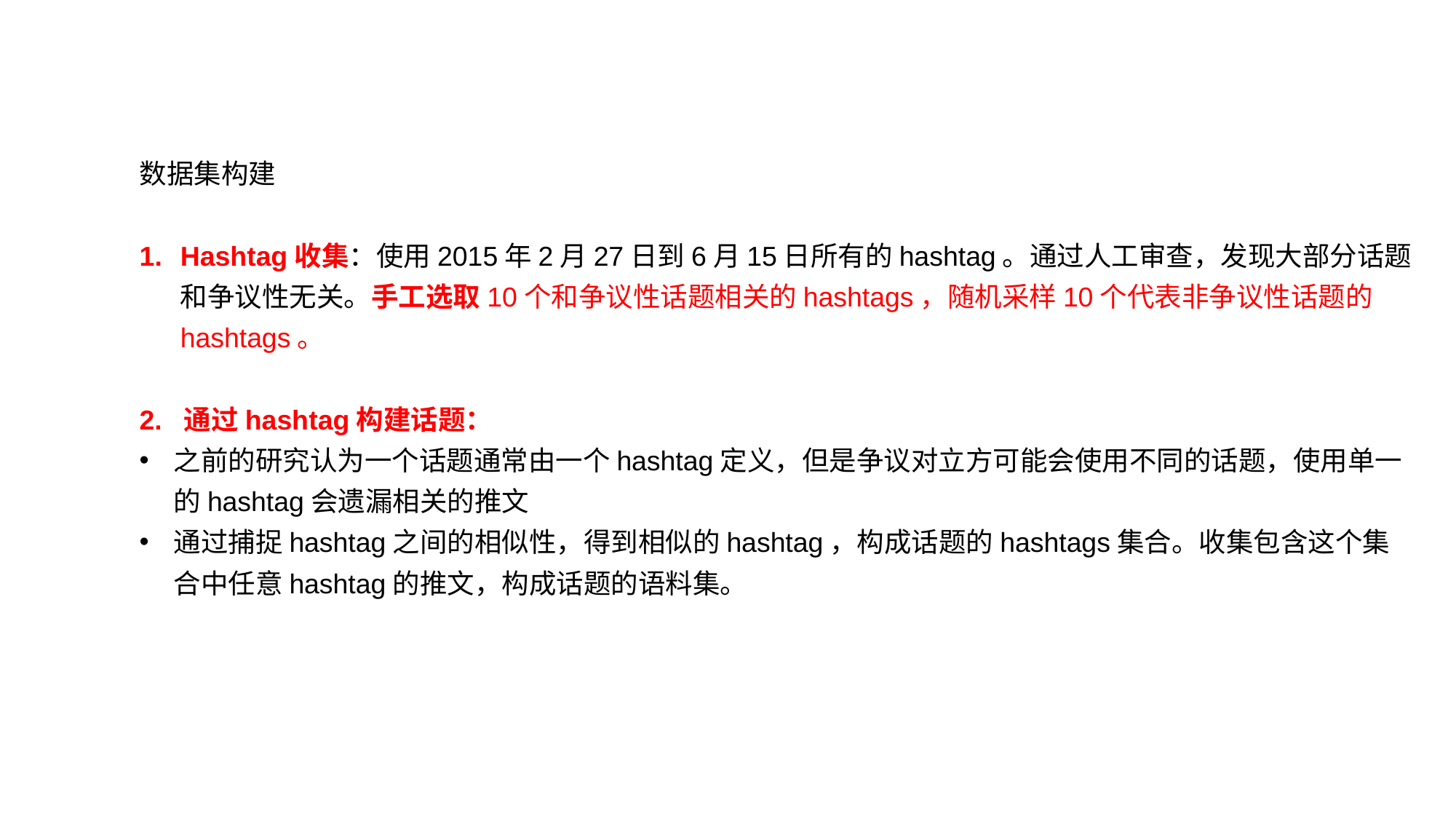

数据集构建

Hashtag收集：使用2015年2月27日到6月15日所有的hashtag。通过人工审查，发现大部分话题和争议性无关。手工选取10个和争议性话题相关的hashtags，随机采样10个代表非争议性话题的hashtags。

2.  通过hashtag构建话题：
之前的研究认为一个话题通常由一个hashtag定义，但是争议对立方可能会使用不同的话题，使用单一的hashtag会遗漏相关的推文
通过捕捉hashtag之间的相似性，得到相似的hashtag，构成话题的hashtags集合。收集包含这个集合中任意hashtag的推文，构成话题的语料集。